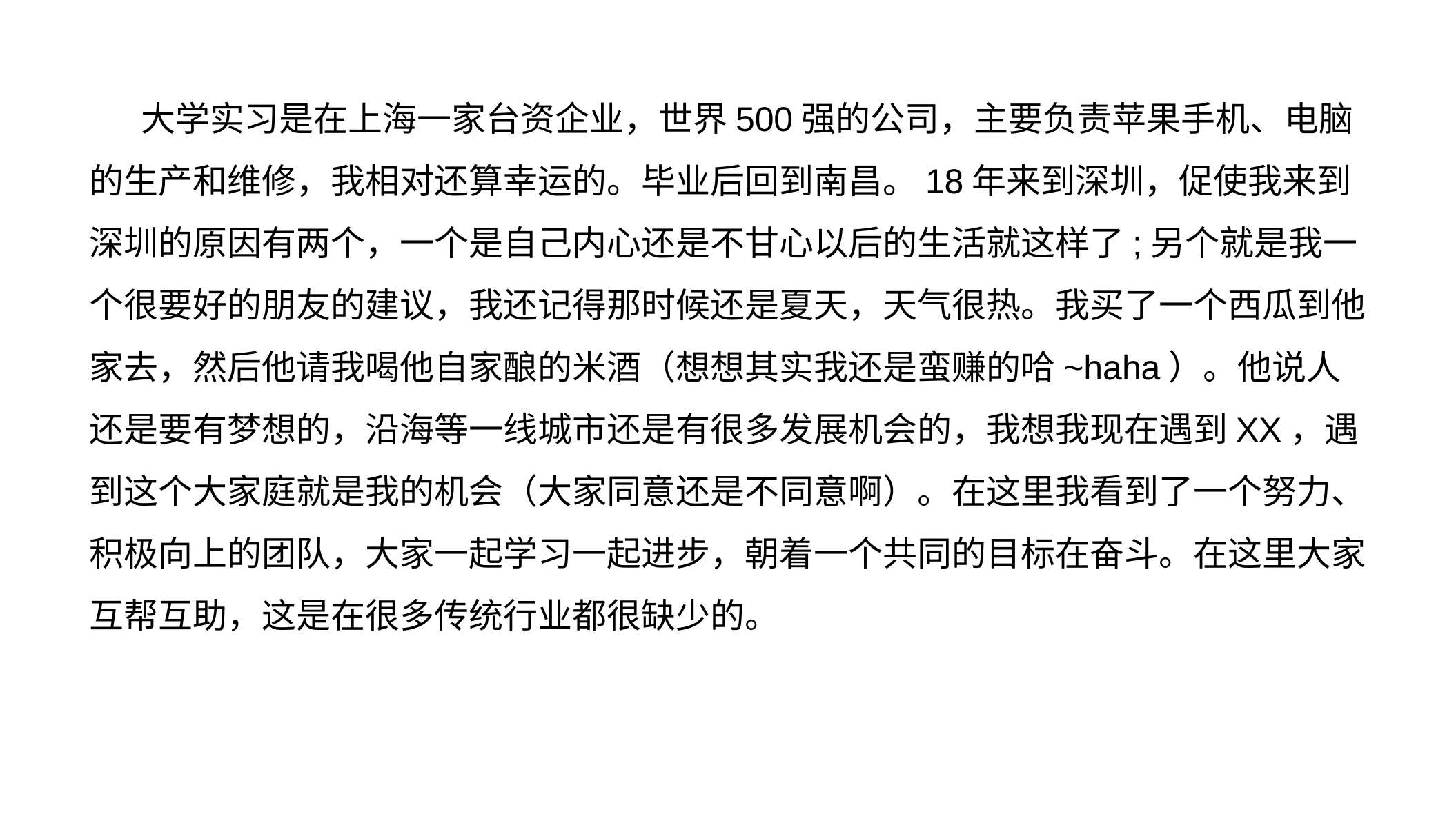

大学实习是在上海一家台资企业，世界500强的公司，主要负责苹果手机、电脑的生产和维修，我相对还算幸运的。毕业后回到南昌。18年来到深圳，促使我来到深圳的原因有两个，一个是自己内心还是不甘心以后的生活就这样了;另个就是我一个很要好的朋友的建议，我还记得那时候还是夏天，天气很热。我买了一个西瓜到他家去，然后他请我喝他自家酿的米酒（想想其实我还是蛮赚的哈~haha）。他说人还是要有梦想的，沿海等一线城市还是有很多发展机会的，我想我现在遇到XX，遇到这个大家庭就是我的机会（大家同意还是不同意啊）。在这里我看到了一个努力、积极向上的团队，大家一起学习一起进步，朝着一个共同的目标在奋斗。在这里大家互帮互助，这是在很多传统行业都很缺少的。